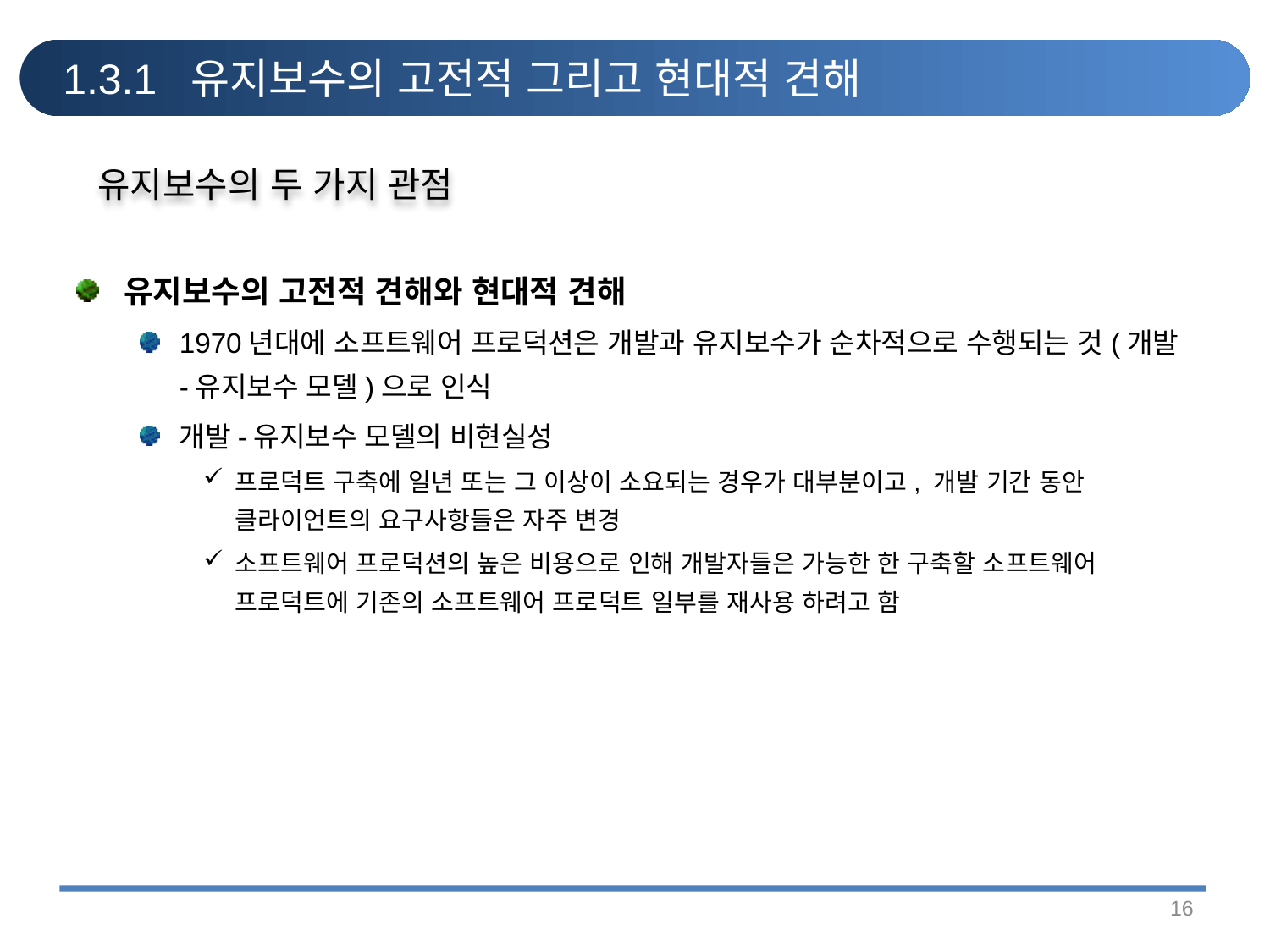

# 1.3.1  유지보수의 고전적 그리고 현대적 견해
유지보수의 두 가지 관점
유지보수의 고전적 견해와 현대적 견해
1970년대에 소프트웨어 프로덕션은 개발과 유지보수가 순차적으로 수행되는 것(개발-유지보수 모델)으로 인식
개발-유지보수 모델의 비현실성
프로덕트 구축에 일년 또는 그 이상이 소요되는 경우가 대부분이고, 개발 기간 동안 클라이언트의 요구사항들은 자주 변경
소프트웨어 프로덕션의 높은 비용으로 인해 개발자들은 가능한 한 구축할 소프트웨어 프로덕트에 기존의 소프트웨어 프로덕트 일부를 재사용 하려고 함
16